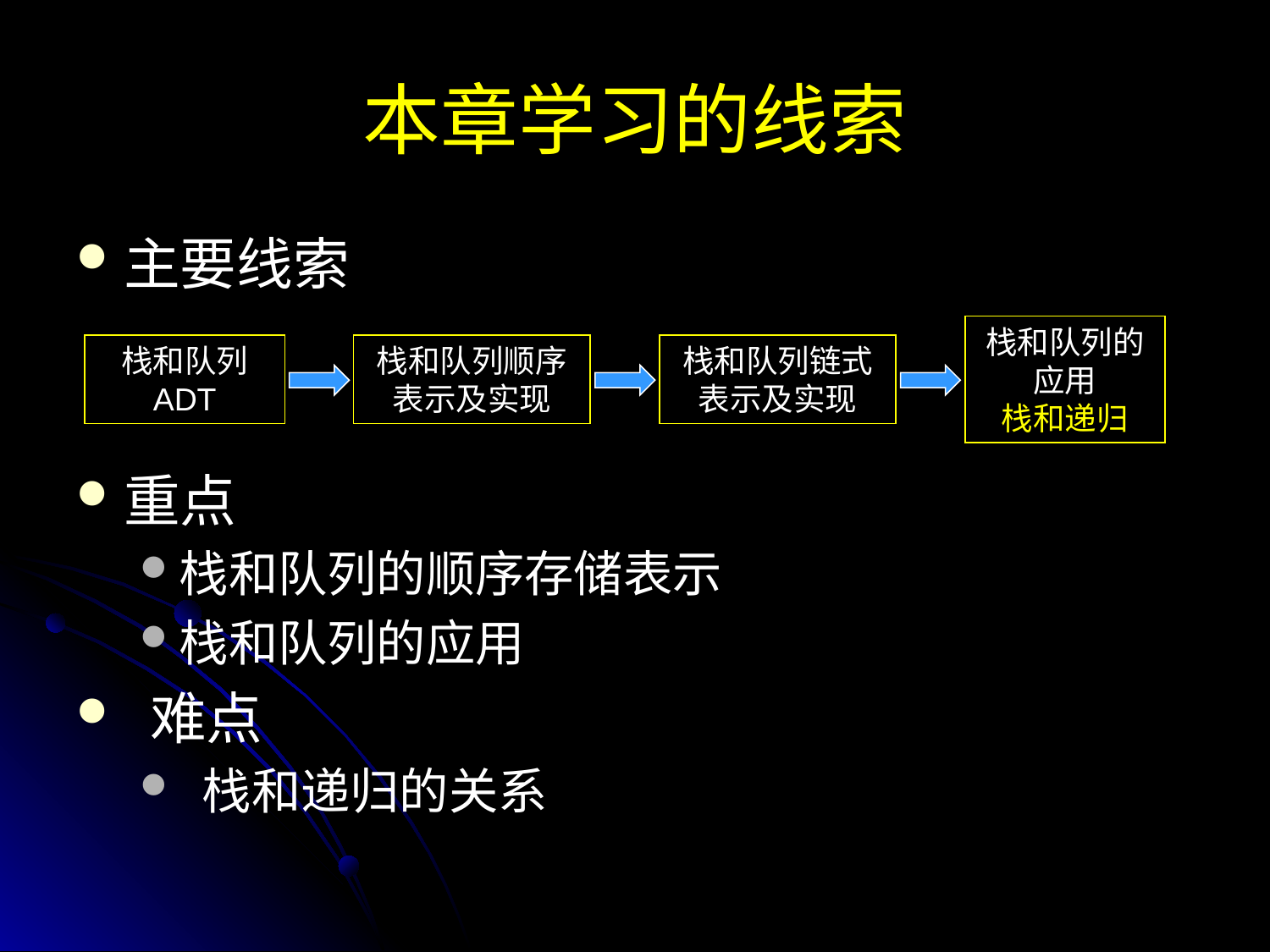

# 本章学习的线索
主要线索

重点
栈和队列的顺序存储表示
栈和队列的应用
 难点
 栈和递归的关系
栈和队列的应用
栈和递归
栈和队列
ADT
栈和队列顺序表示及实现
栈和队列链式表示及实现